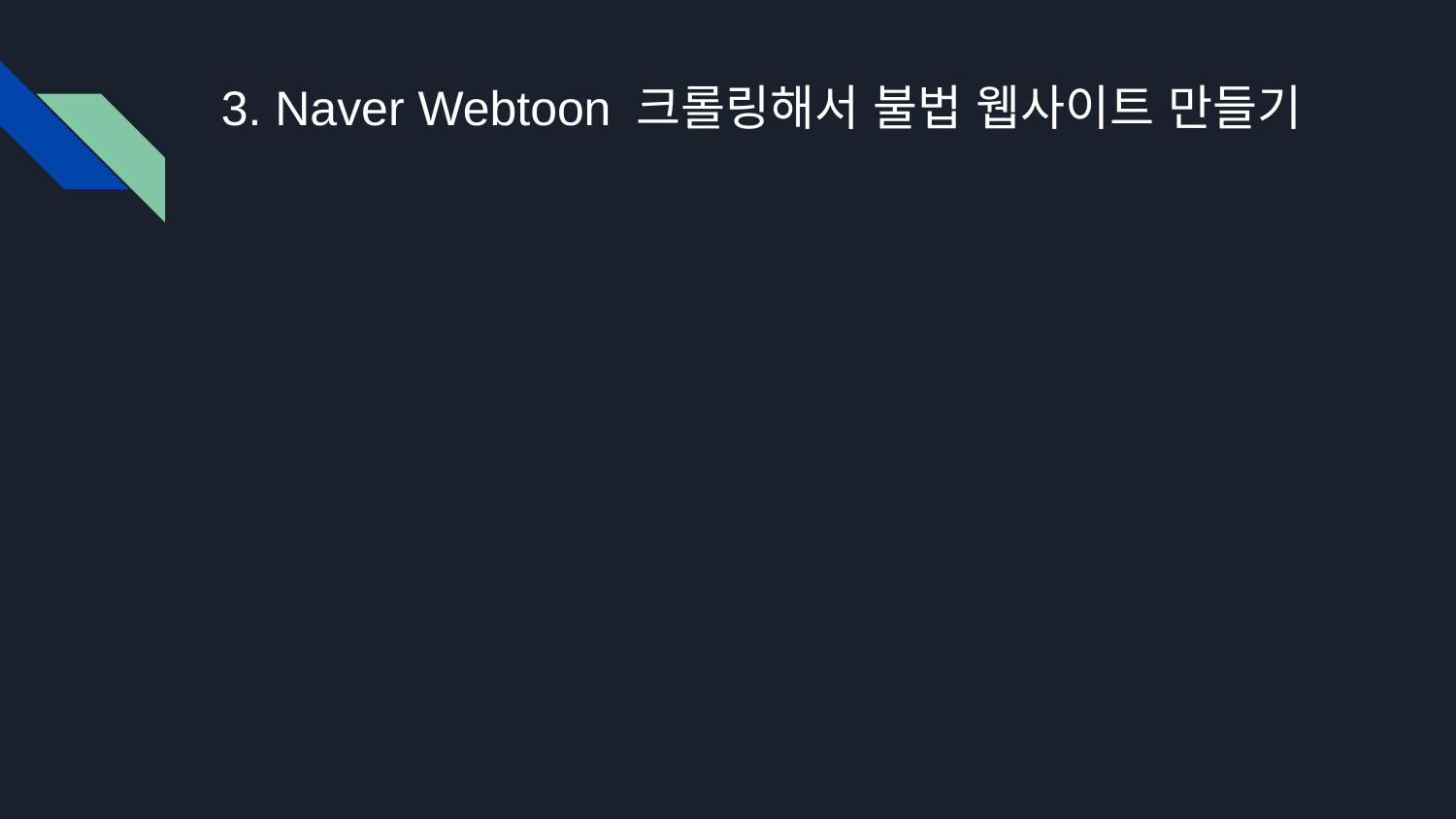

# 3. Naver Webtoon 크롤링해서 불법 웹사이트 만들기